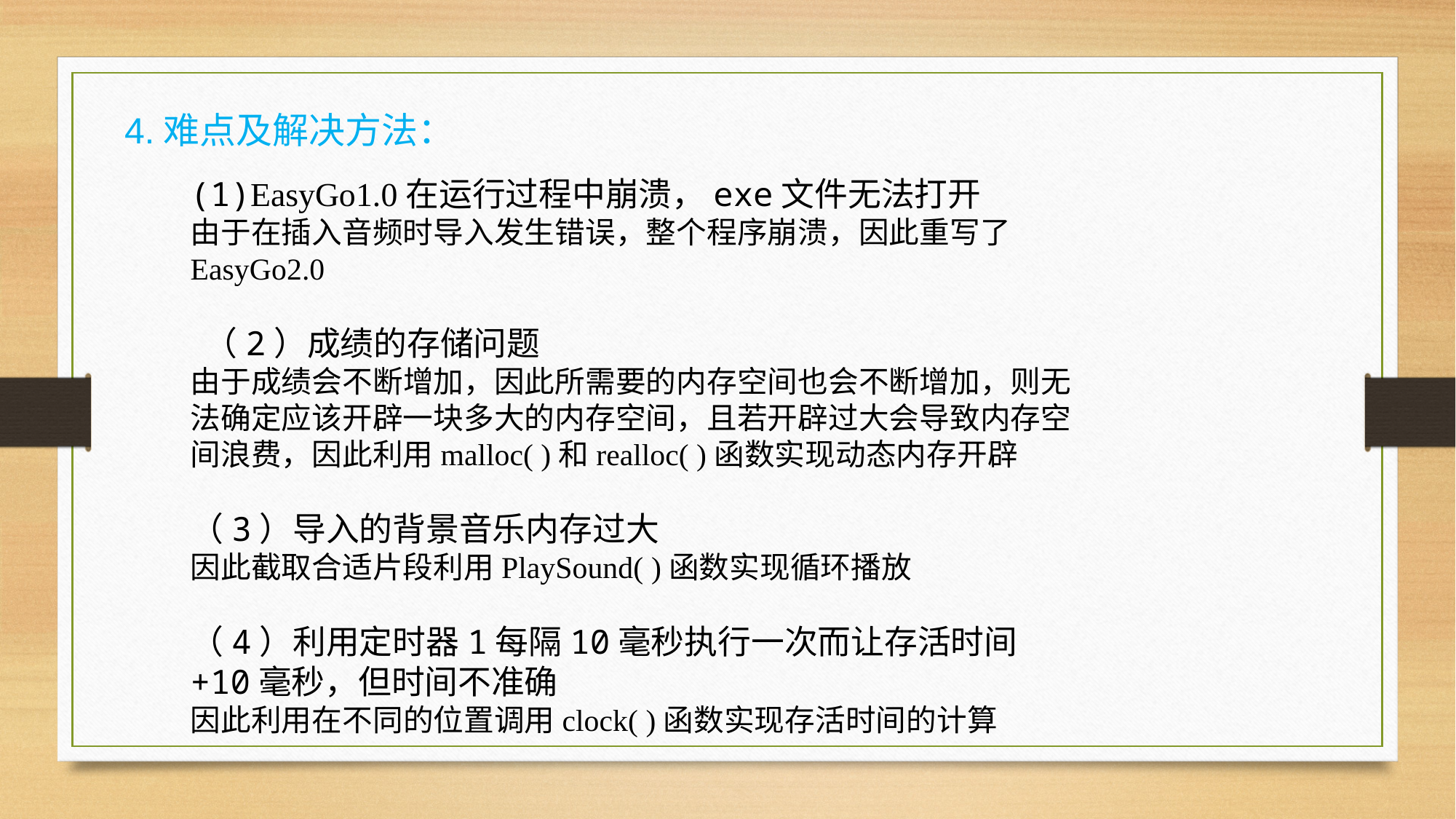

4.难点及解决方法：
(1)EasyGo1.0在运行过程中崩溃，exe文件无法打开
由于在插入音频时导入发生错误，整个程序崩溃，因此重写了EasyGo2.0

 （2）成绩的存储问题
由于成绩会不断增加，因此所需要的内存空间也会不断增加，则无法确定应该开辟一块多大的内存空间，且若开辟过大会导致内存空间浪费，因此利用malloc( )和realloc( )函数实现动态内存开辟

（3）导入的背景音乐内存过大
因此截取合适片段利用PlaySound( )函数实现循环播放

（4）利用定时器1每隔10毫秒执行一次而让存活时间+10毫秒，但时间不准确
因此利用在不同的位置调用clock( )函数实现存活时间的计算